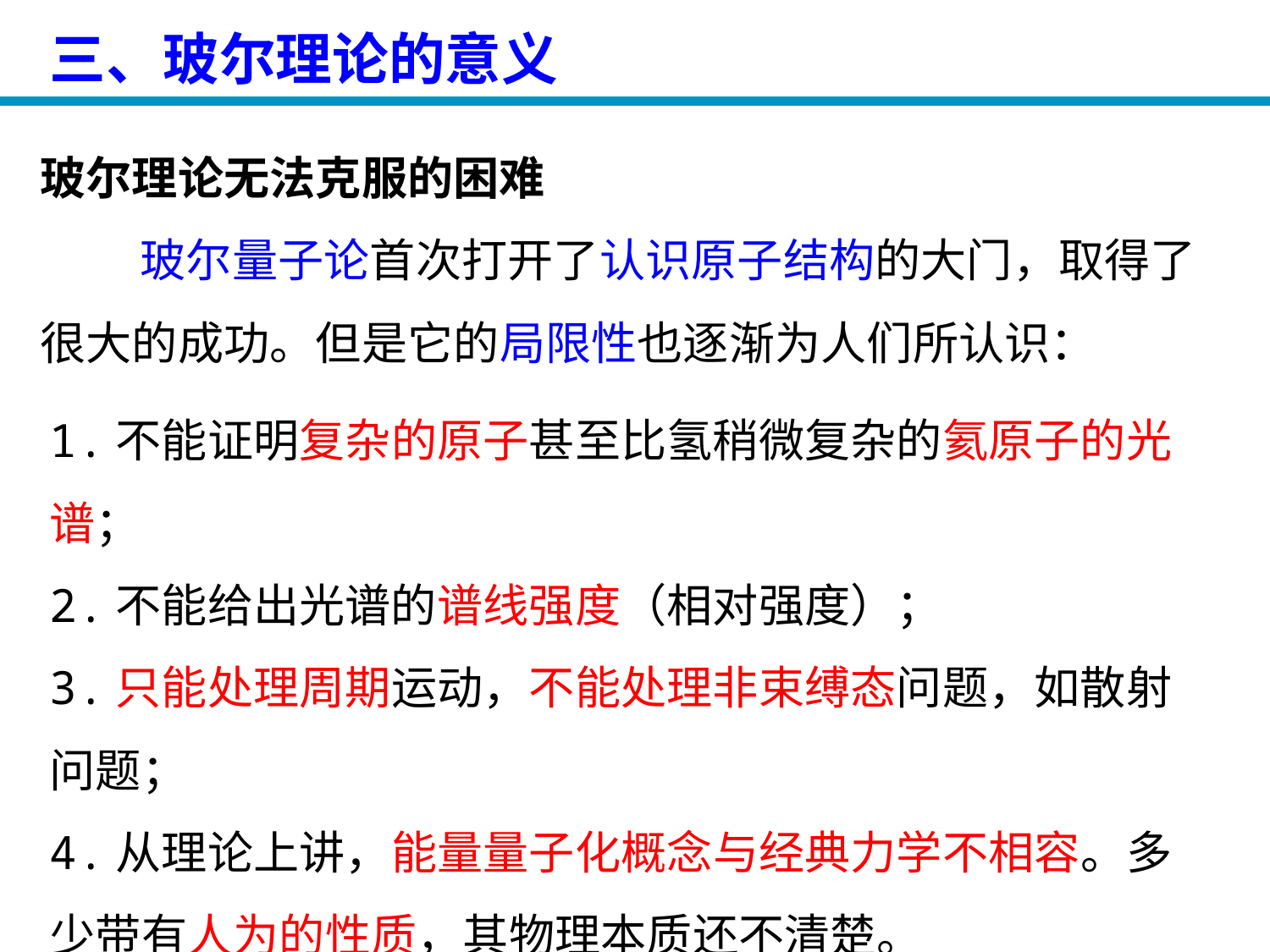

三、玻尔理论的意义
玻尔理论无法克服的困难
玻尔量子论首次打开了认识原子结构的大门，取得了很大的成功。但是它的局限性也逐渐为人们所认识：
1.不能证明复杂的原子甚至比氢稍微复杂的氦原子的光谱；
2.不能给出光谱的谱线强度（相对强度）；
3.只能处理周期运动，不能处理非束缚态问题，如散射问题；
4.从理论上讲，能量量子化概念与经典力学不相容。多少带有人为的性质，其物理本质还不清楚。